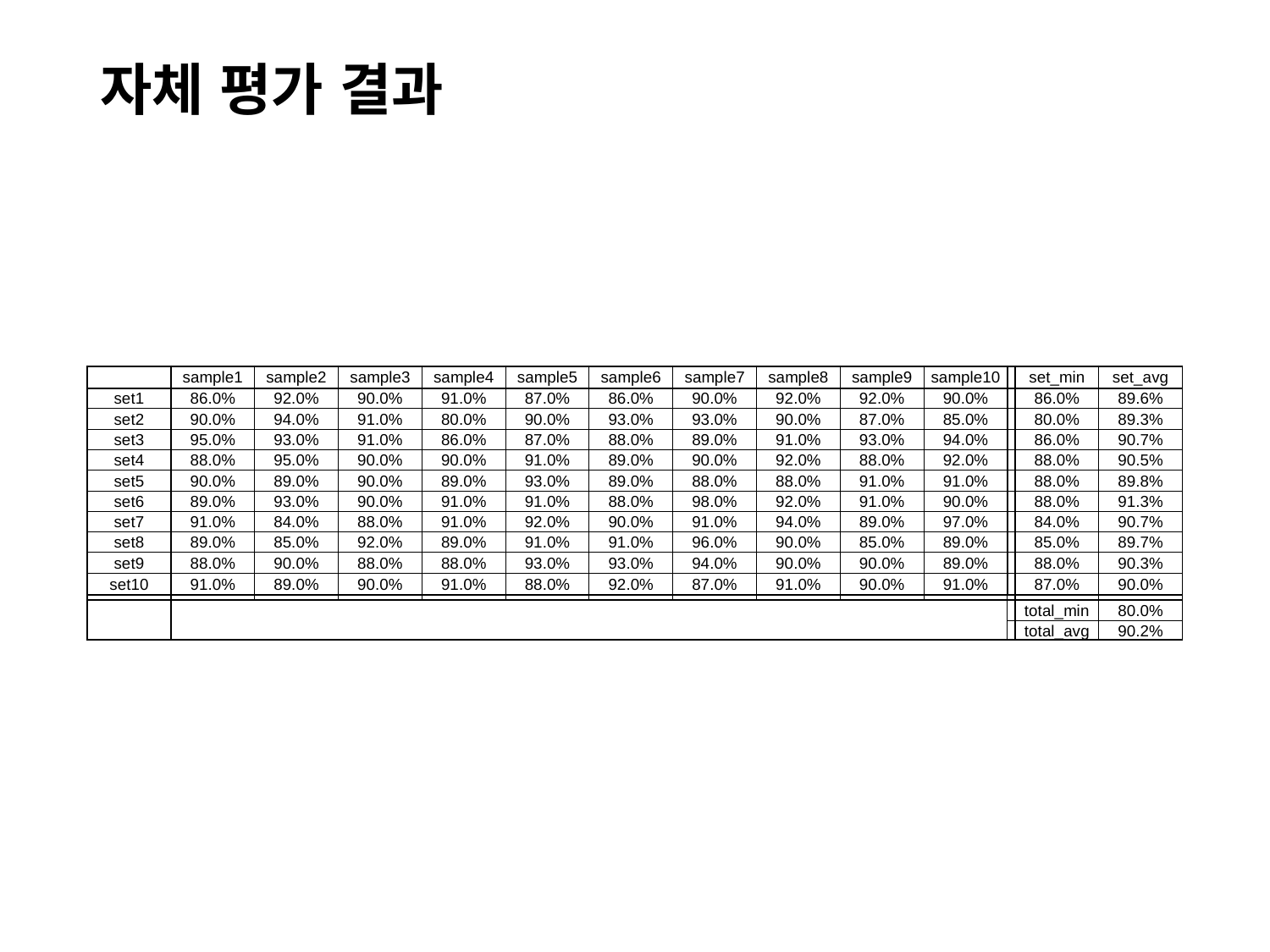

# 자체 평가 결과
|  | sample1 | sample2 | sample3 | sample4 | sample5 | sample6 | sample7 | sample8 | sample9 | sample10 |  | set\_min | set\_avg |
| --- | --- | --- | --- | --- | --- | --- | --- | --- | --- | --- | --- | --- | --- |
| set1 | 86.0% | 92.0% | 90.0% | 91.0% | 87.0% | 86.0% | 90.0% | 92.0% | 92.0% | 90.0% |  | 86.0% | 89.6% |
| set2 | 90.0% | 94.0% | 91.0% | 80.0% | 90.0% | 93.0% | 93.0% | 90.0% | 87.0% | 85.0% |  | 80.0% | 89.3% |
| set3 | 95.0% | 93.0% | 91.0% | 86.0% | 87.0% | 88.0% | 89.0% | 91.0% | 93.0% | 94.0% |  | 86.0% | 90.7% |
| set4 | 88.0% | 95.0% | 90.0% | 90.0% | 91.0% | 89.0% | 90.0% | 92.0% | 88.0% | 92.0% |  | 88.0% | 90.5% |
| set5 | 90.0% | 89.0% | 90.0% | 89.0% | 93.0% | 89.0% | 88.0% | 88.0% | 91.0% | 91.0% |  | 88.0% | 89.8% |
| set6 | 89.0% | 93.0% | 90.0% | 91.0% | 91.0% | 88.0% | 98.0% | 92.0% | 91.0% | 90.0% |  | 88.0% | 91.3% |
| set7 | 91.0% | 84.0% | 88.0% | 91.0% | 92.0% | 90.0% | 91.0% | 94.0% | 89.0% | 97.0% |  | 84.0% | 90.7% |
| set8 | 89.0% | 85.0% | 92.0% | 89.0% | 91.0% | 91.0% | 96.0% | 90.0% | 85.0% | 89.0% |  | 85.0% | 89.7% |
| set9 | 88.0% | 90.0% | 88.0% | 88.0% | 93.0% | 93.0% | 94.0% | 90.0% | 90.0% | 89.0% |  | 88.0% | 90.3% |
| set10 | 91.0% | 89.0% | 90.0% | 91.0% | 88.0% | 92.0% | 87.0% | 91.0% | 90.0% | 91.0% |  | 87.0% | 90.0% |
|  |  |  |  |  |  |  |  |  |  |  |  |  |  |
|  |  |  |  |  |  |  |  |  |  |  |  | total\_min | 80.0% |
|  |  |  |  |  |  |  |  |  |  |  |  | total\_avg | 90.2% |